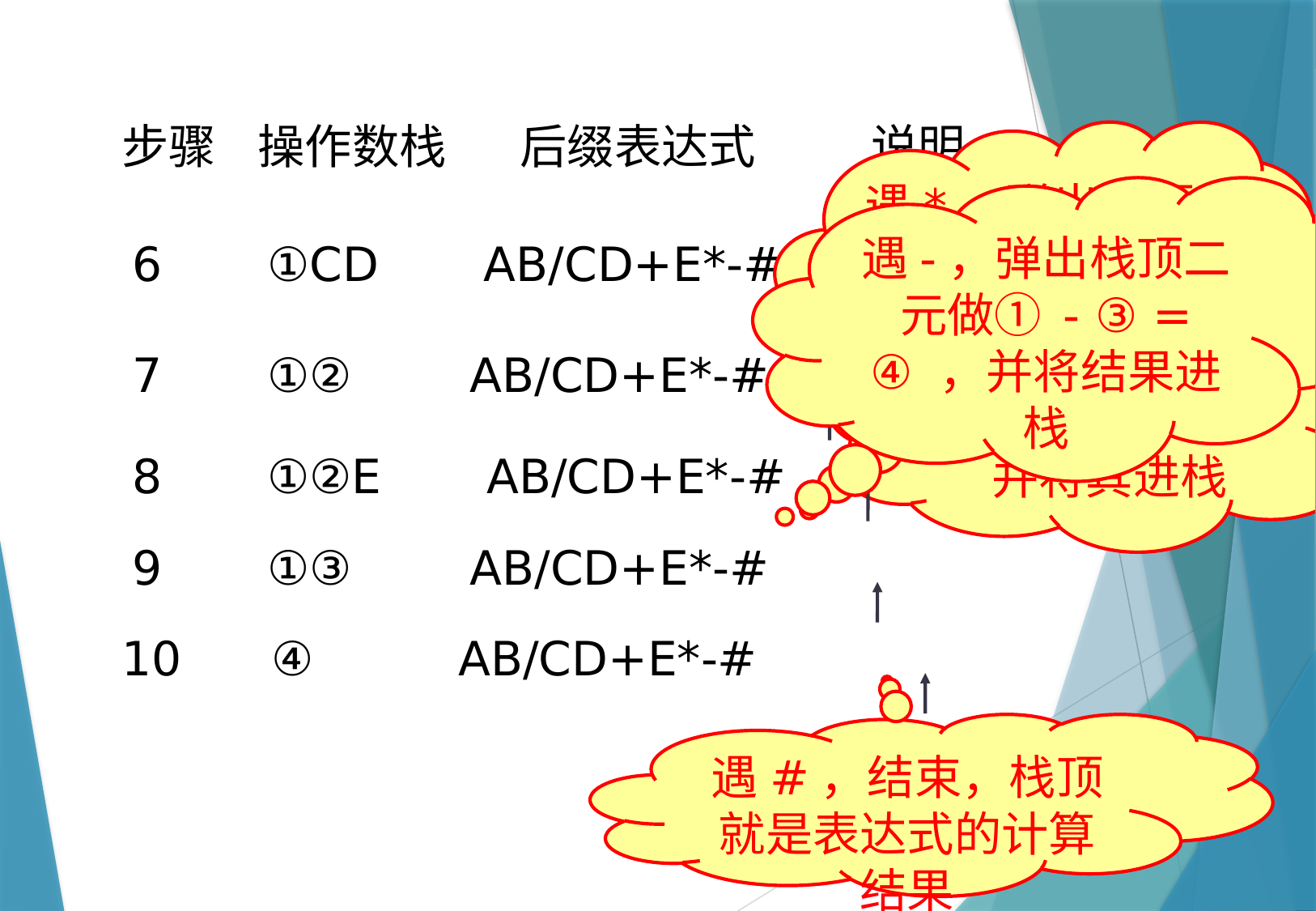

步骤    操作数栈       后缀表达式           说明
遇*，弹出栈顶两元做② *E= ③ ，并将结果进栈
遇-，弹出栈顶二元做① - ③ = ④ ，并将结果进栈
6       ①CD        AB/CD+E*-#
E进栈
遇+，弹出CD做 C+D= ② ，并将其进栈

7       ①②         AB/CD+E*-#

8       ①②E        AB/CD+E*-#

9       ①③         AB/CD+E*-#

10      ④           AB/CD+E*-#

遇#，结束，栈顶就是表达式的计算结果